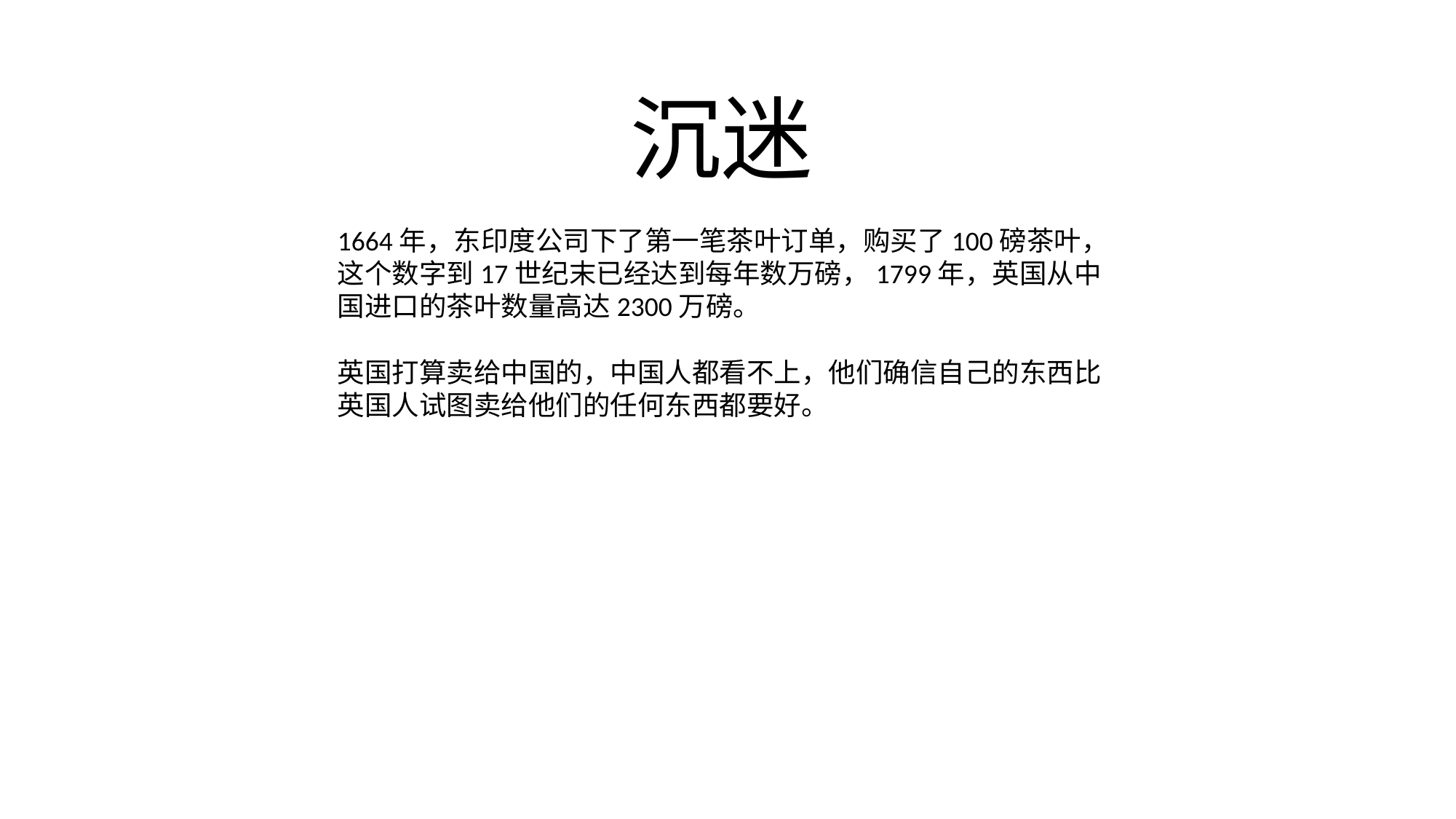

# 沉迷
1664年，东印度公司下了第一笔茶叶订单，购买了100磅茶叶，这个数字到17世纪末已经达到每年数万磅，1799年，英国从中国进口的茶叶数量高达2300万磅。
英国打算卖给中国的，中国人都看不上，他们确信自己的东西比英国人试图卖给他们的任何东西都要好。